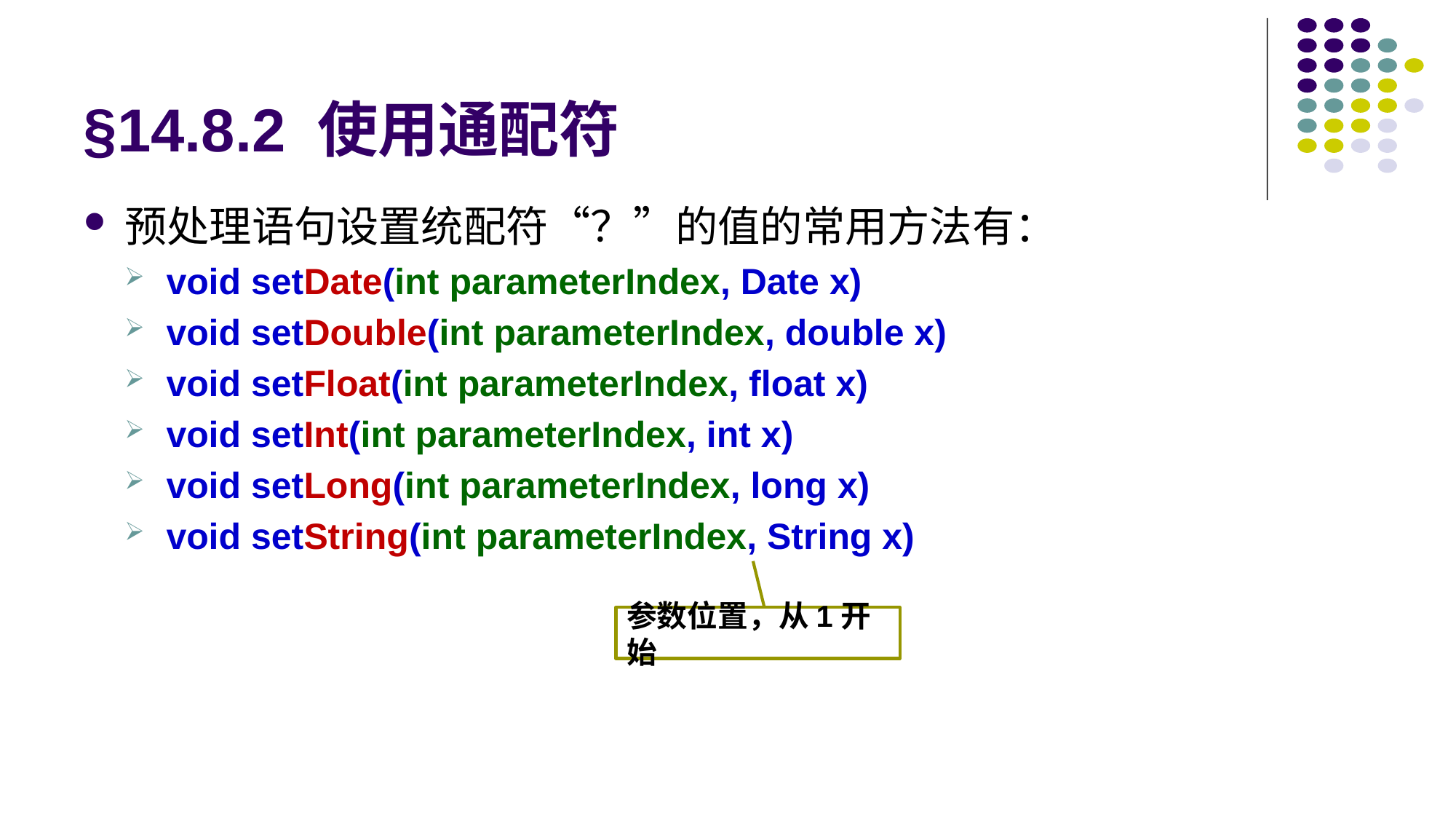

# §14.8.2 使用通配符
预处理语句设置统配符“？”的值的常用方法有：
void setDate(int parameterIndex, Date x)
void setDouble(int parameterIndex, double x)
void setFloat(int parameterIndex, float x)
void setInt(int parameterIndex, int x)
void setLong(int parameterIndex, long x)
void setString(int parameterIndex, String x)

参数位置，从1开始
53